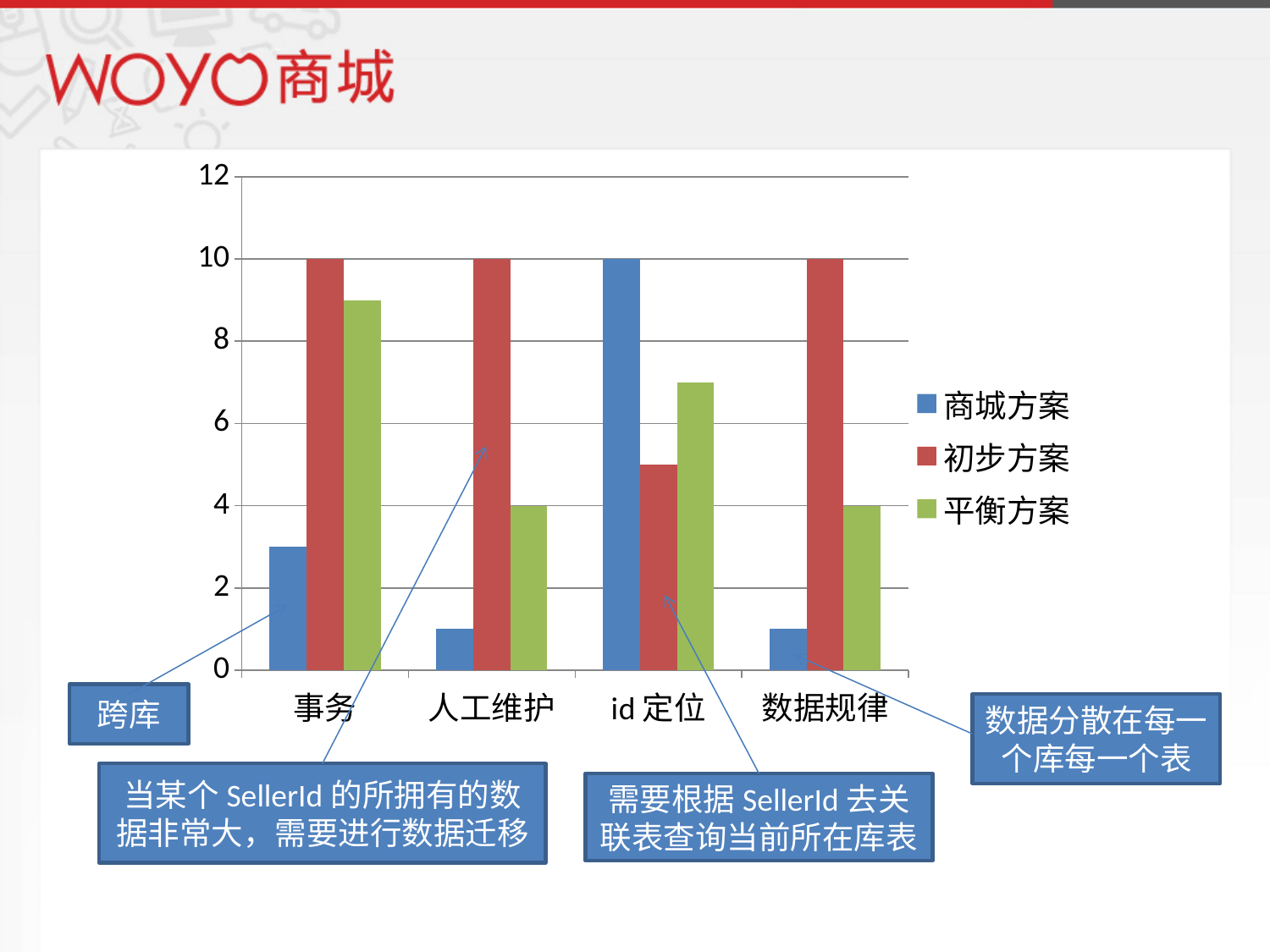

### Chart

| Category | 商城方案 | 初步方案 | 平衡方案 |
|---|---|---|---|
| 事务 | 3.0 | 10.0 | 9.0 |
| 人工维护 | 1.0 | 10.0 | 4.0 |
| id定位 | 10.0 | 5.0 | 7.0 |
| 数据规律 | 1.0 | 10.0 | 4.0 |
跨库
数据分散在每一个库每一个表
当某个SellerId的所拥有的数据非常大，需要进行数据迁移
需要根据SellerId去关联表查询当前所在库表